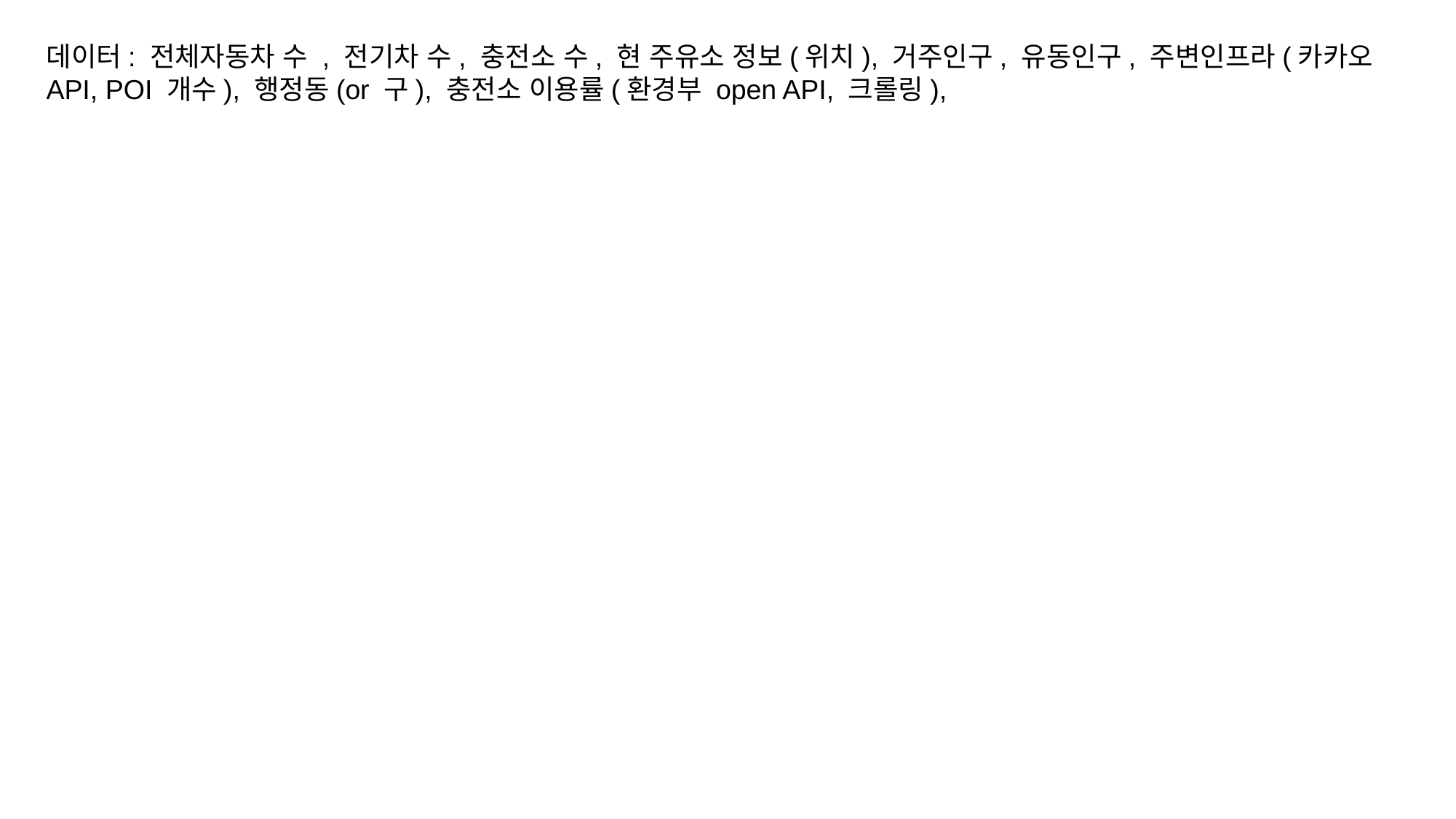

데이터: 전체자동차 수 , 전기차 수, 충전소 수, 현 주유소 정보(위치), 거주인구, 유동인구, 주변인프라(카카오 API, POI 개수), 행정동(or 구), 충전소 이용률(환경부 open API, 크롤링),